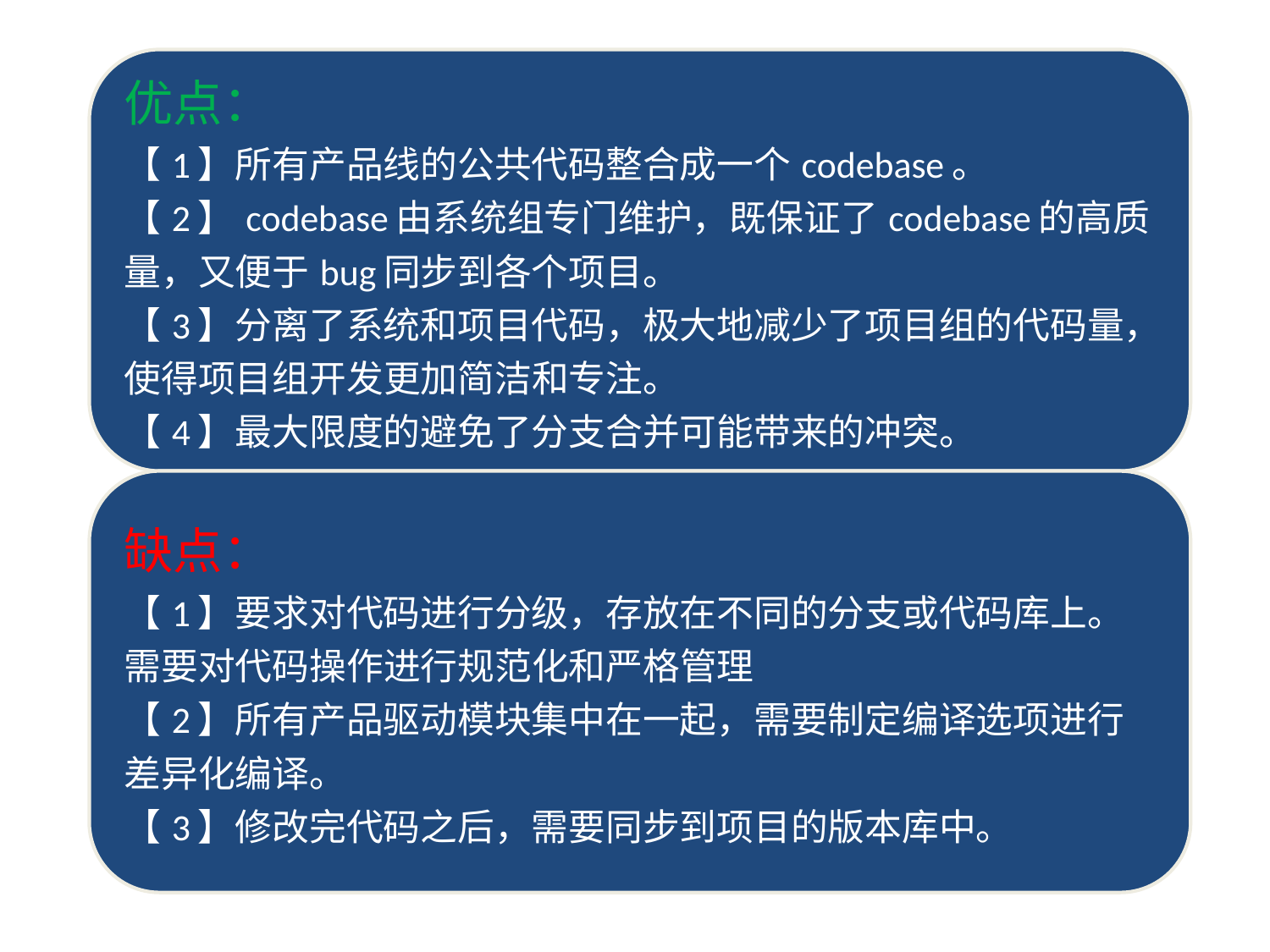

优点：
【1】所有产品线的公共代码整合成一个codebase。
【2】codebase由系统组专门维护，既保证了codebase的高质量，又便于bug同步到各个项目。
【3】分离了系统和项目代码，极大地减少了项目组的代码量，使得项目组开发更加简洁和专注。
【4】最大限度的避免了分支合并可能带来的冲突。
缺点：
【1】要求对代码进行分级，存放在不同的分支或代码库上。需要对代码操作进行规范化和严格管理
【2】所有产品驱动模块集中在一起，需要制定编译选项进行差异化编译。
【3】修改完代码之后，需要同步到项目的版本库中。